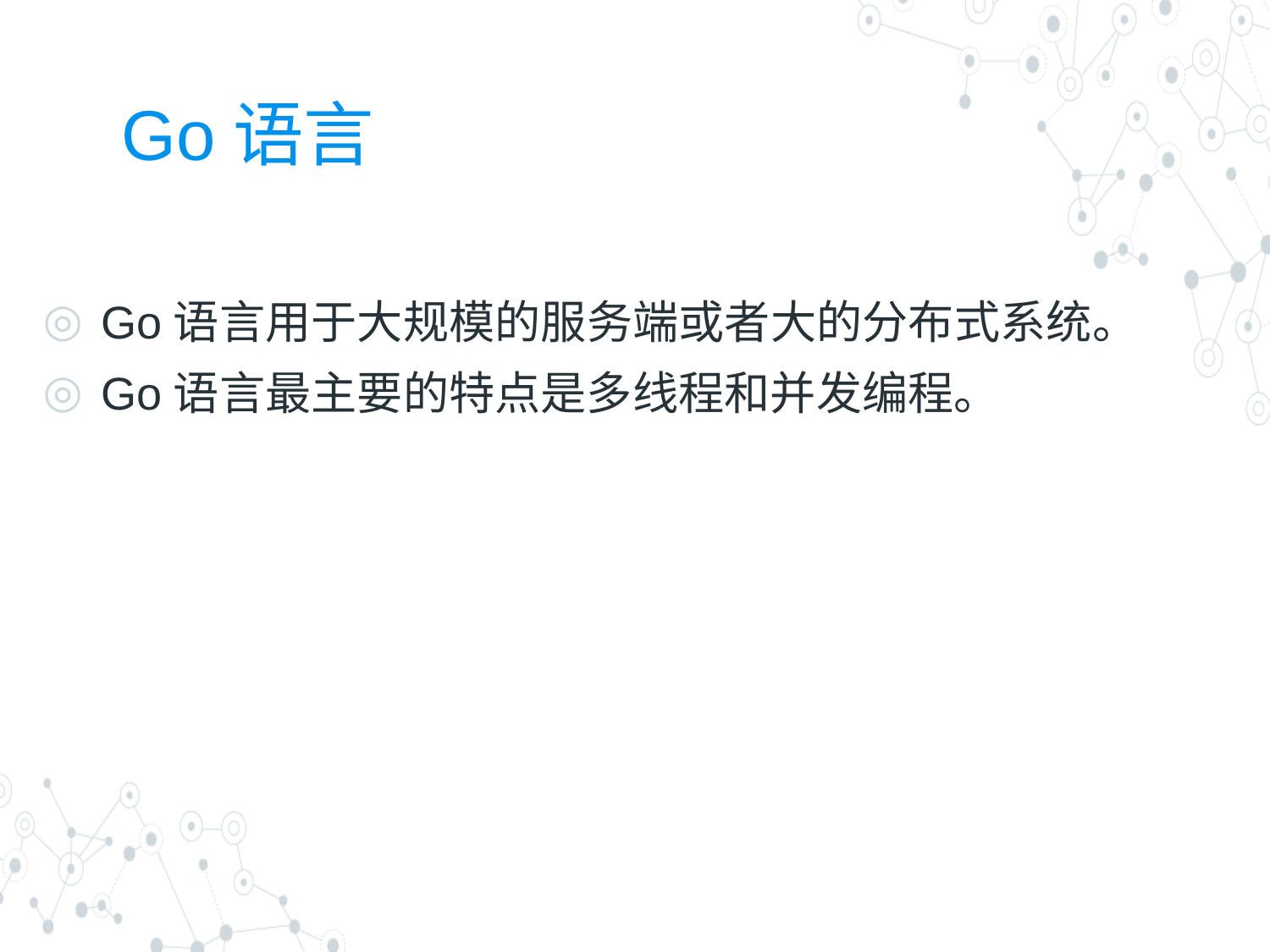

# Go语言
Go语言用于大规模的服务端或者大的分布式系统。
Go语言最主要的特点是多线程和并发编程。